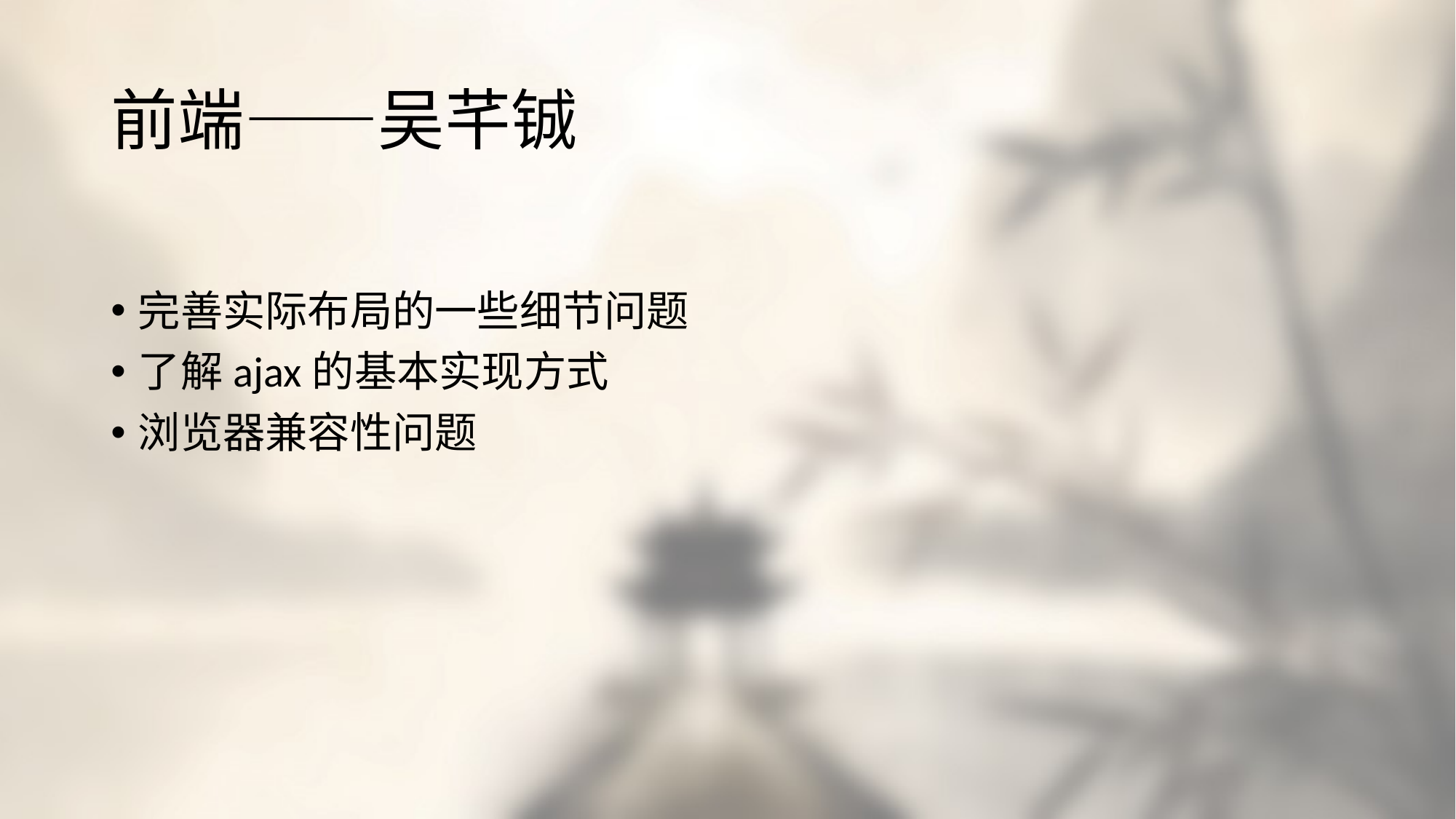

# 前端——吴芊铖

完善实际布局的一些细节问题
了解ajax的基本实现方式
浏览器兼容性问题